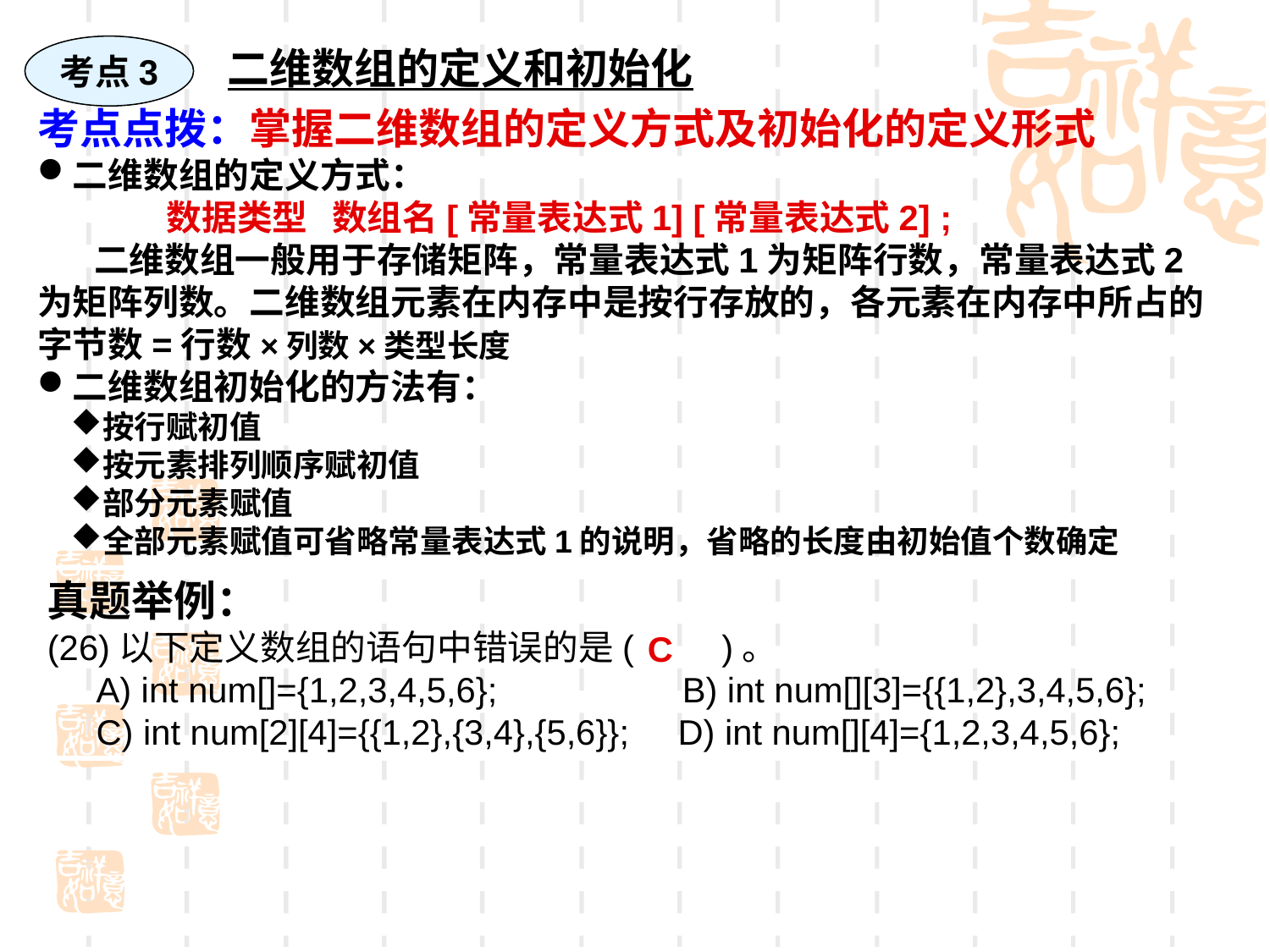

考点3
二维数组的定义和初始化
考点点拨：掌握二维数组的定义方式及初始化的定义形式
二维数组的定义方式：
               数据类型   数组名[常量表达式1] [常量表达式2] ;
      二维数组一般用于存储矩阵，常量表达式1为矩阵行数，常量表达式2为矩阵列数。二维数组元素在内存中是按行存放的，各元素在内存中所占的字节数=行数×列数×类型长度
二维数组初始化的方法有：
按行赋初值
按元素排列顺序赋初值
部分元素赋值
全部元素赋值可省略常量表达式1的说明，省略的长度由初始值个数确定
真题举例：
(26)以下定义数组的语句中错误的是(         )。
     A) int num[]={1,2,3,4,5,6};                   B) int num[][3]={{1,2},3,4,5,6};
     C) int num[2][4]={{1,2},{3,4},{5,6}};     D) int num[][4]={1,2,3,4,5,6};
C